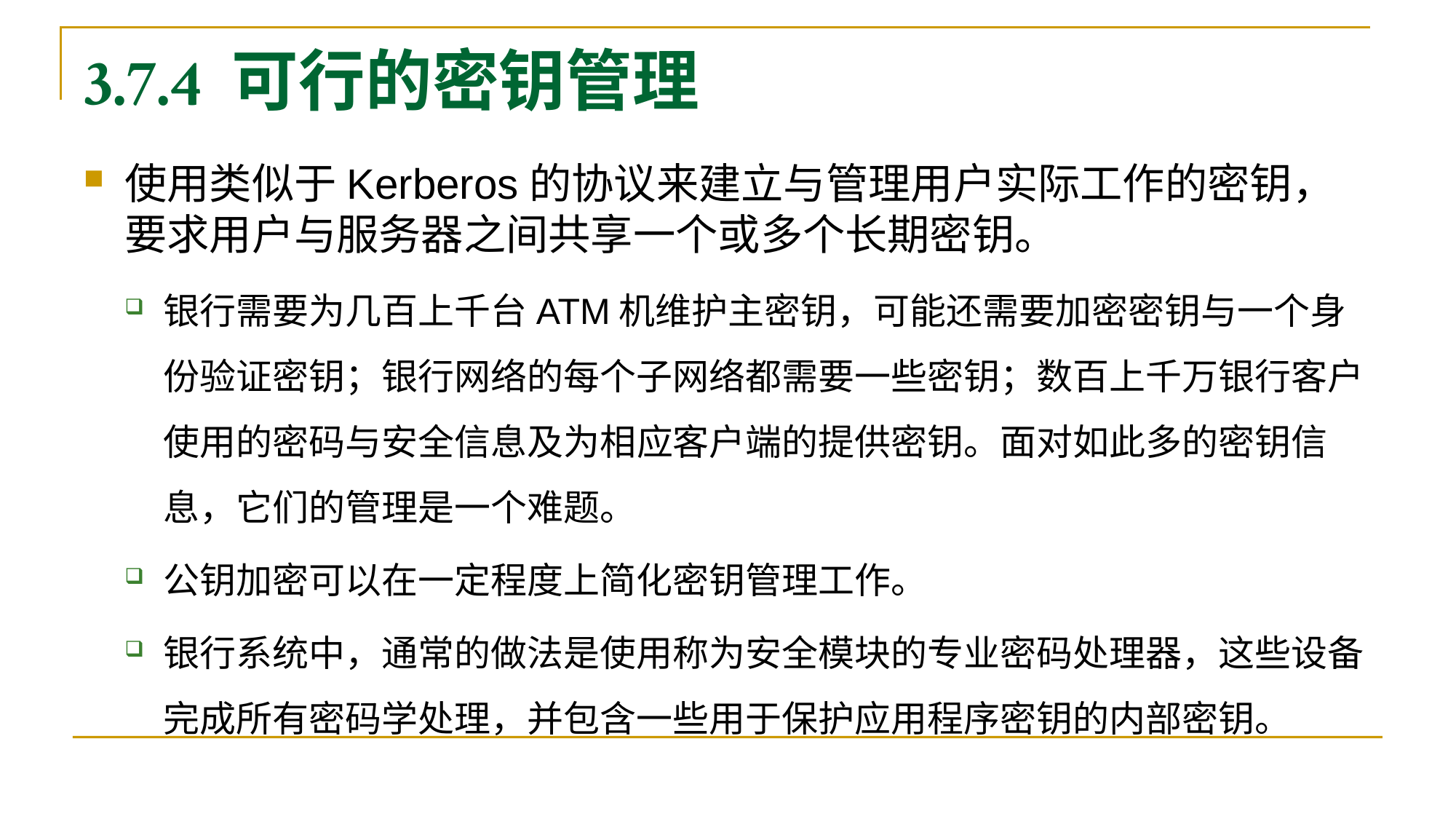

# 3.7.4 可行的密钥管理
使用类似于Kerberos的协议来建立与管理用户实际工作的密钥，要求用户与服务器之间共享一个或多个长期密钥。
银行需要为几百上千台ATM机维护主密钥，可能还需要加密密钥与一个身份验证密钥；银行网络的每个子网络都需要一些密钥；数百上千万银行客户使用的密码与安全信息及为相应客户端的提供密钥。面对如此多的密钥信息，它们的管理是一个难题。
公钥加密可以在一定程度上简化密钥管理工作。
银行系统中，通常的做法是使用称为安全模块的专业密码处理器，这些设备完成所有密码学处理，并包含一些用于保护应用程序密钥的内部密钥。